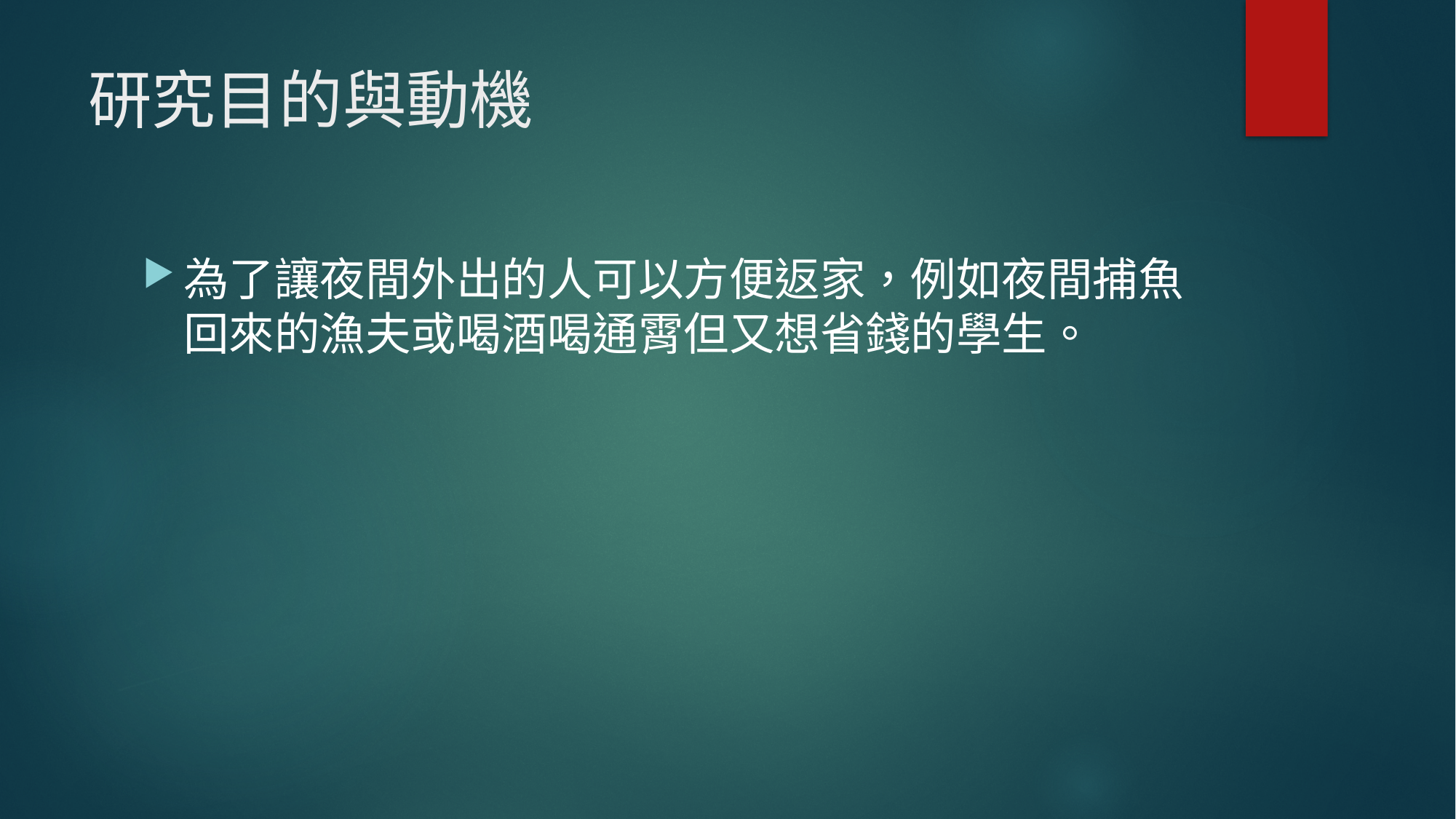

# 研究目的與動機
為了讓夜間外出的人可以方便返家，例如夜間捕魚回來的漁夫或喝酒喝通霄但又想省錢的學生。